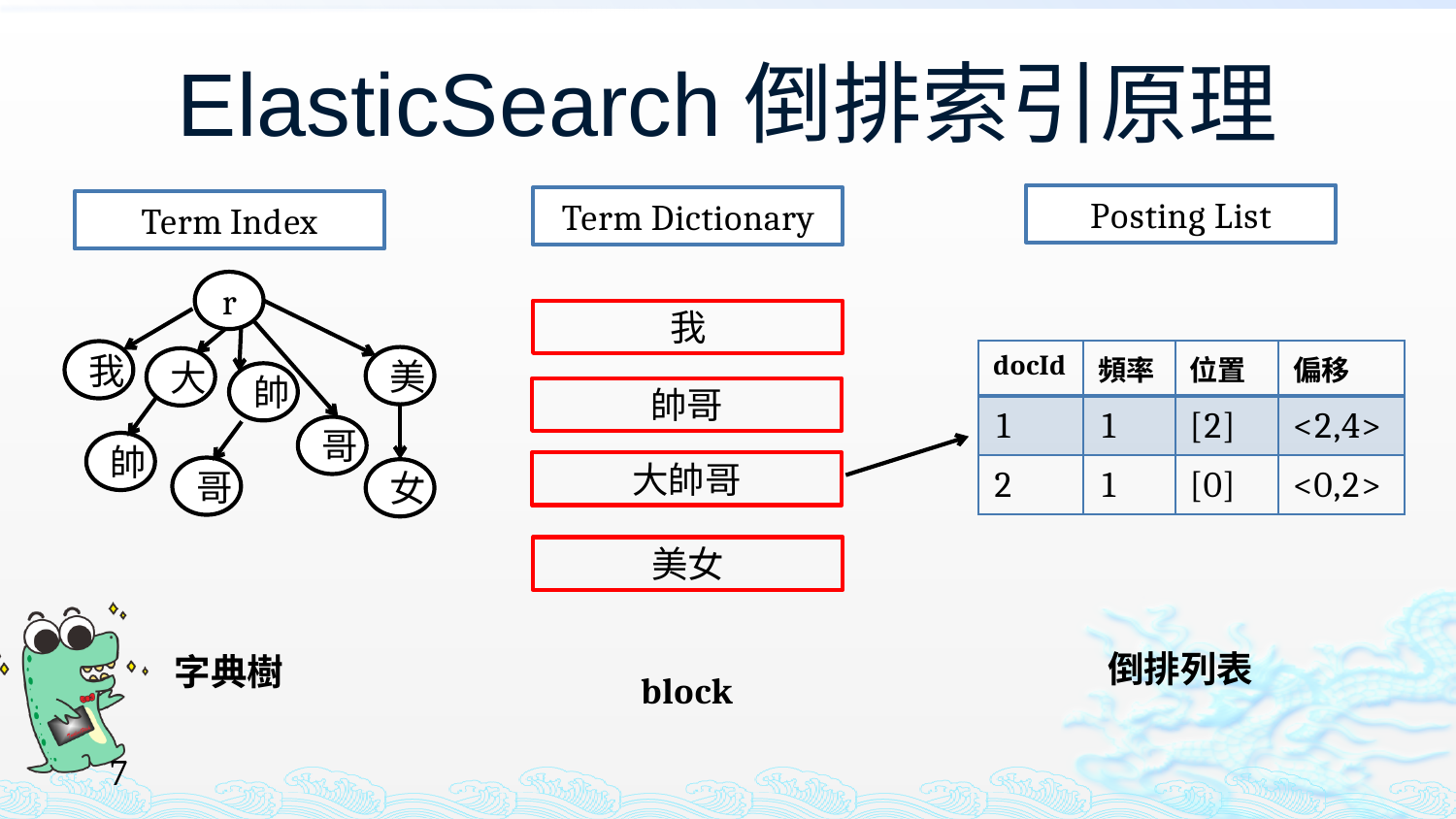

# ElasticSearch倒排索引原理
Posting List
Term Dictionary
Term Index
r
我
| docId | 頻率 | 位置 | 偏移 |
| --- | --- | --- | --- |
| 1 | 1 | [2] | <2,4> |
| 2 | 1 | [0] | <0,2> |
我
美
大
帥
帥
帥哥
哥
大帥哥
哥
女
美女
倒排列表
字典樹
block
7